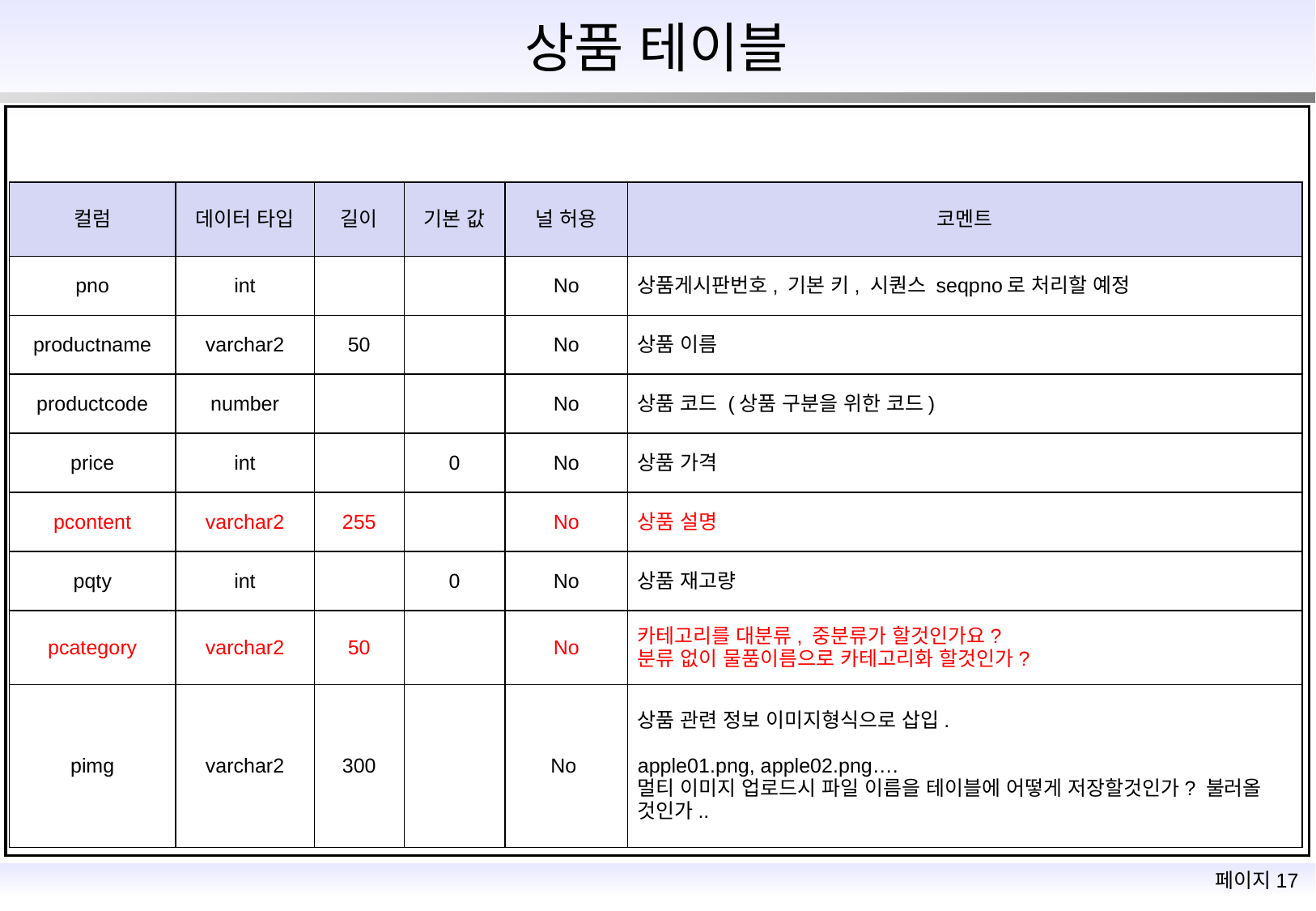

상품 테이블
| 컬럼 | 데이터 타입 | 길이 | 기본 값 | 널 허용 | 코멘트 |
| --- | --- | --- | --- | --- | --- |
| pno | int |  |  | No | 상품게시판번호, 기본 키, 시퀀스 seqpno로 처리할 예정 |
| productname | varchar2 | 50 |  | No | 상품 이름 |
| productcode | number |  |  | No | 상품 코드 (상품 구분을 위한 코드) |
| price | int |  | 0 | No | 상품 가격 |
| pcontent | varchar2 | 255 |  | No | 상품 설명 |
| pqty | int |  | 0 | No | 상품 재고량 |
| pcategory | varchar2 | 50 |  | No | 카테고리를 대분류, 중분류가 할것인가요? 분류 없이 물품이름으로 카테고리화 할것인가? |
| pimg | varchar2 | 300 |  | No | 상품 관련 정보 이미지형식으로 삽입. apple01.png, apple02.png…. 멀티 이미지 업로드시 파일 이름을 테이블에 어떻게 저장할것인가? 불러올 것인가.. |